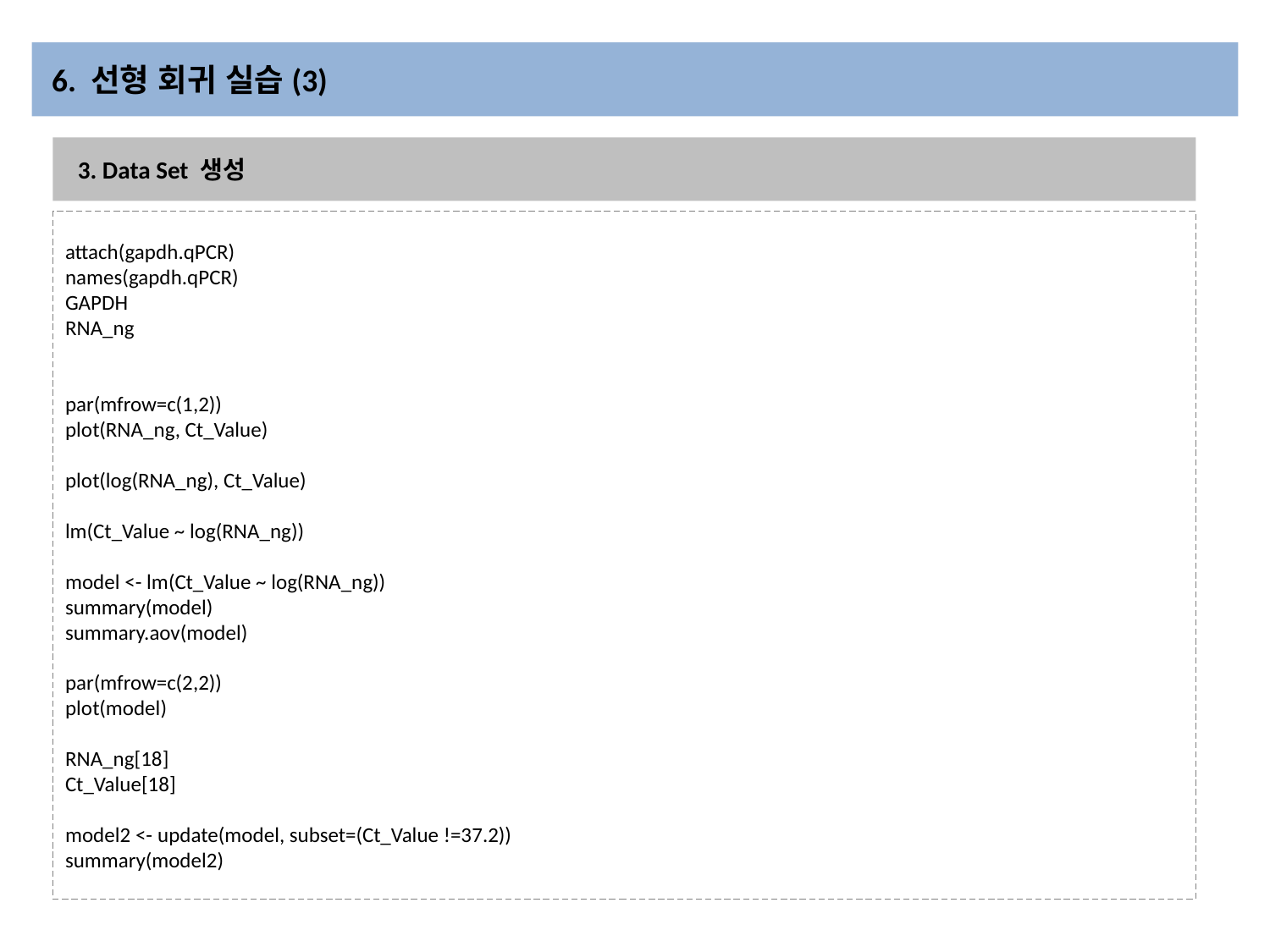

# 6. 선형 회귀 실습(3)
3. Data Set 생성
attach(gapdh.qPCR)
names(gapdh.qPCR)
GAPDH
RNA_ng

par(mfrow=c(1,2))
plot(RNA_ng, Ct_Value)

plot(log(RNA_ng), Ct_Value)

lm(Ct_Value ~ log(RNA_ng))

model <- lm(Ct_Value ~ log(RNA_ng))
summary(model)
summary.aov(model)

par(mfrow=c(2,2))
plot(model)

RNA_ng[18]
Ct_Value[18]

model2 <- update(model, subset=(Ct_Value !=37.2))
summary(model2)